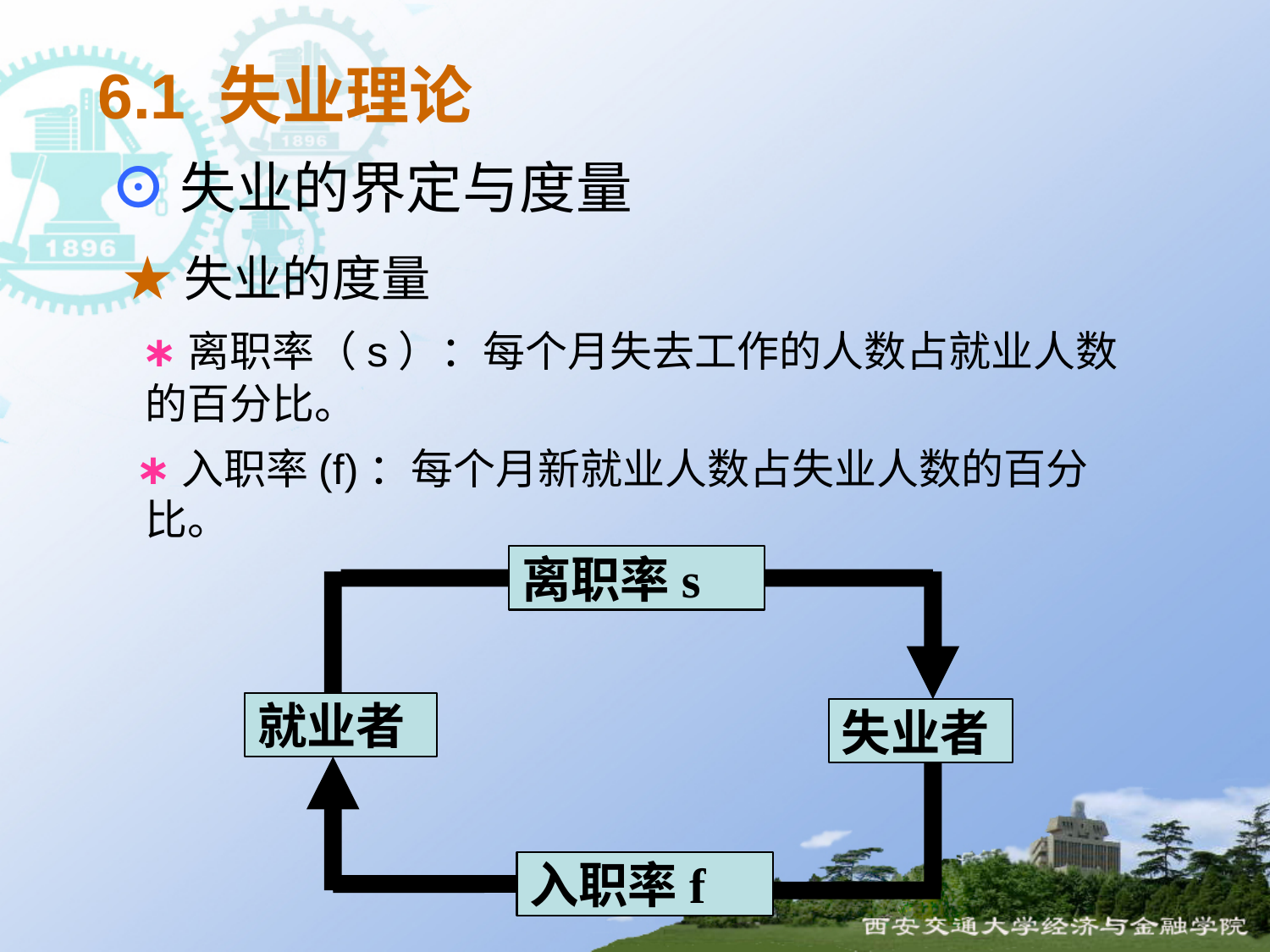

# 6.1 失业理论
 ⊙失业的界定与度量
  ★失业的度量
    ∗离职率（s）：每个月失去工作的人数占就业人数的百分比。
    ∗入职率(f)：每个月新就业人数占失业人数的百分比。
离职率s

就业者
失业者

入职率f